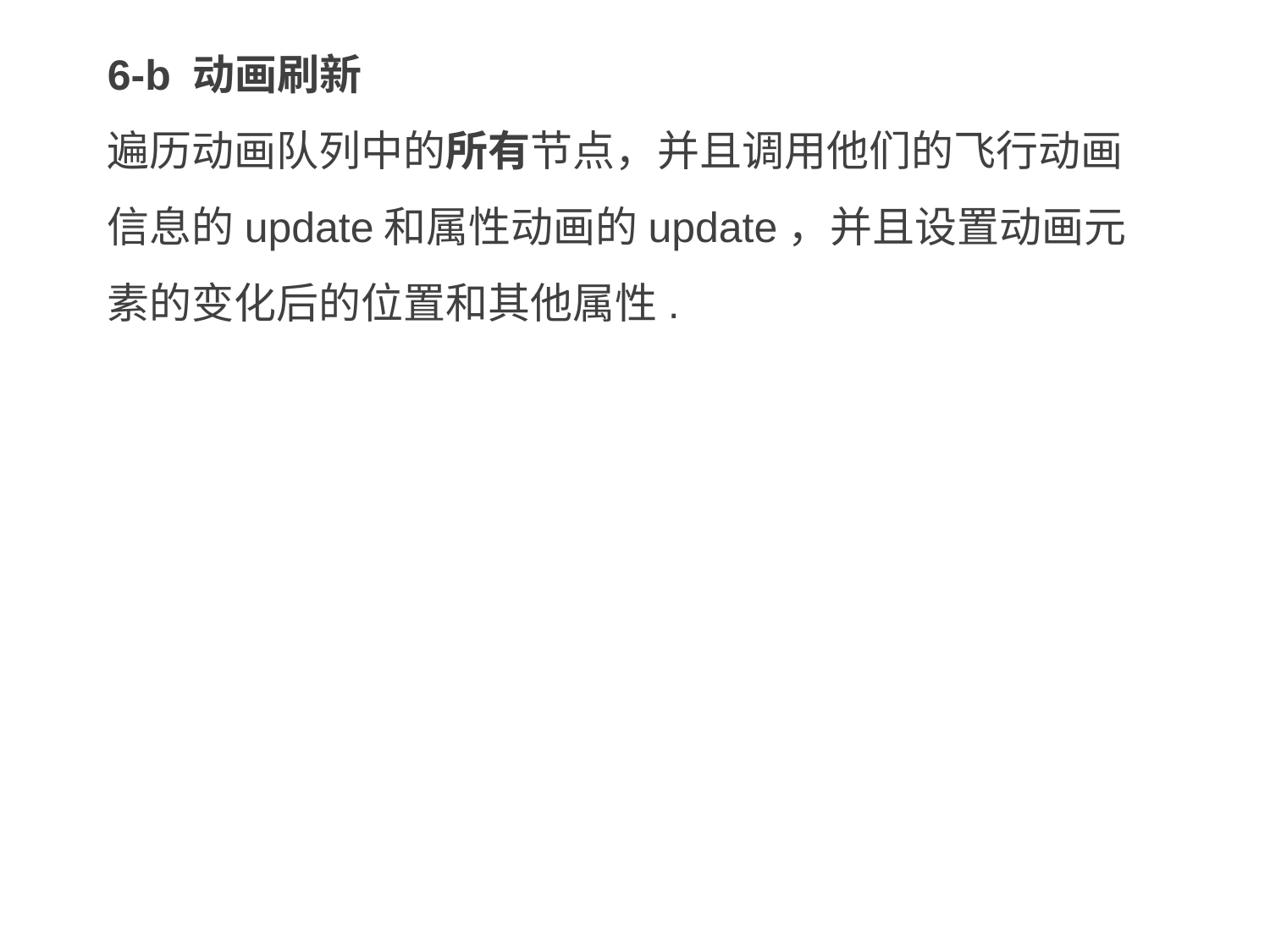

6-b 动画刷新
遍历动画队列中的所有节点，并且调用他们的飞行动画信息的update和属性动画的update，并且设置动画元素的变化后的位置和其他属性.